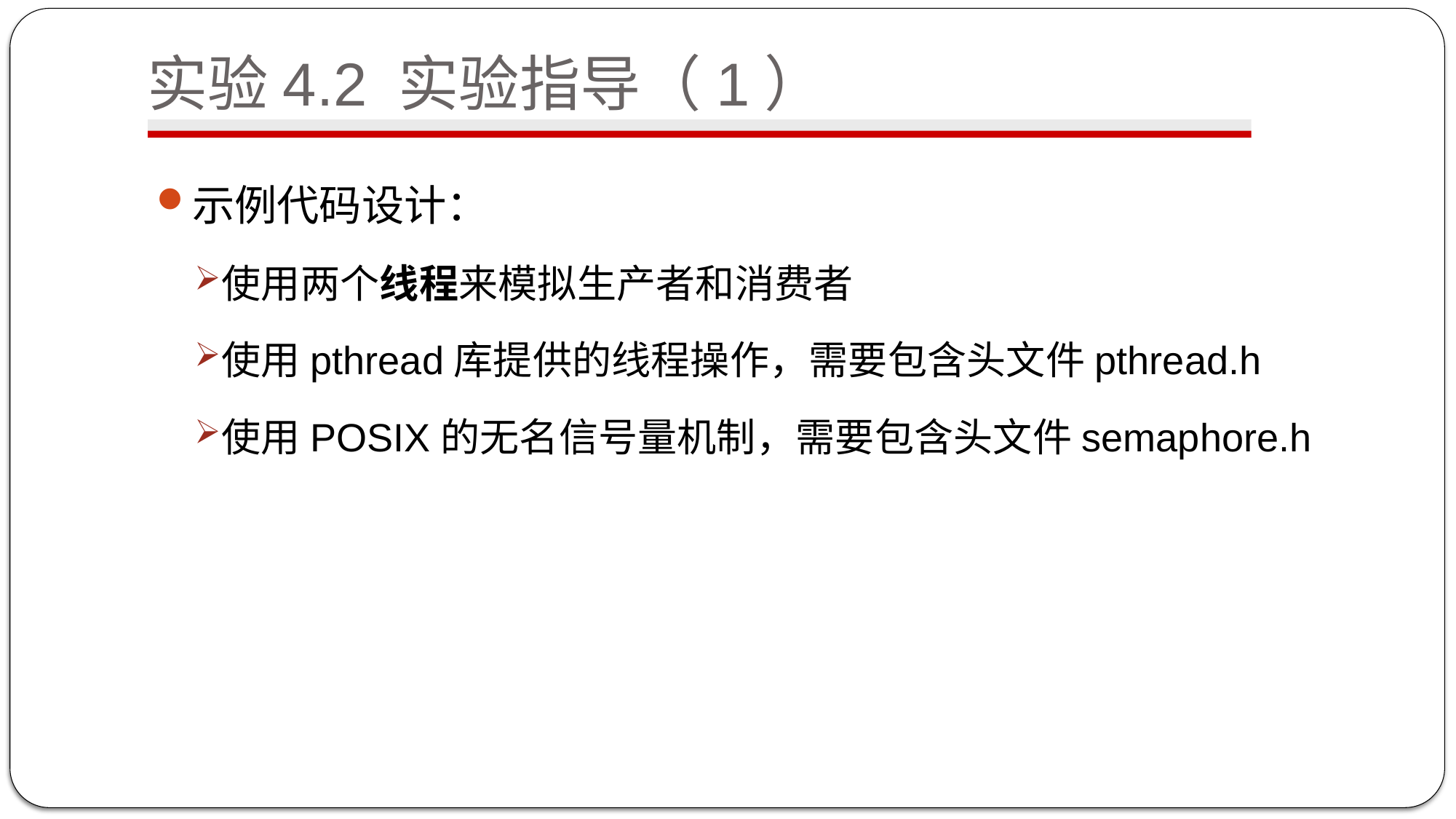

# 实验4.2 实验指导（1）
示例代码设计：
使用两个线程来模拟生产者和消费者
使用pthread库提供的线程操作，需要包含头文件pthread.h
使用POSIX的无名信号量机制，需要包含头文件semaphore.h